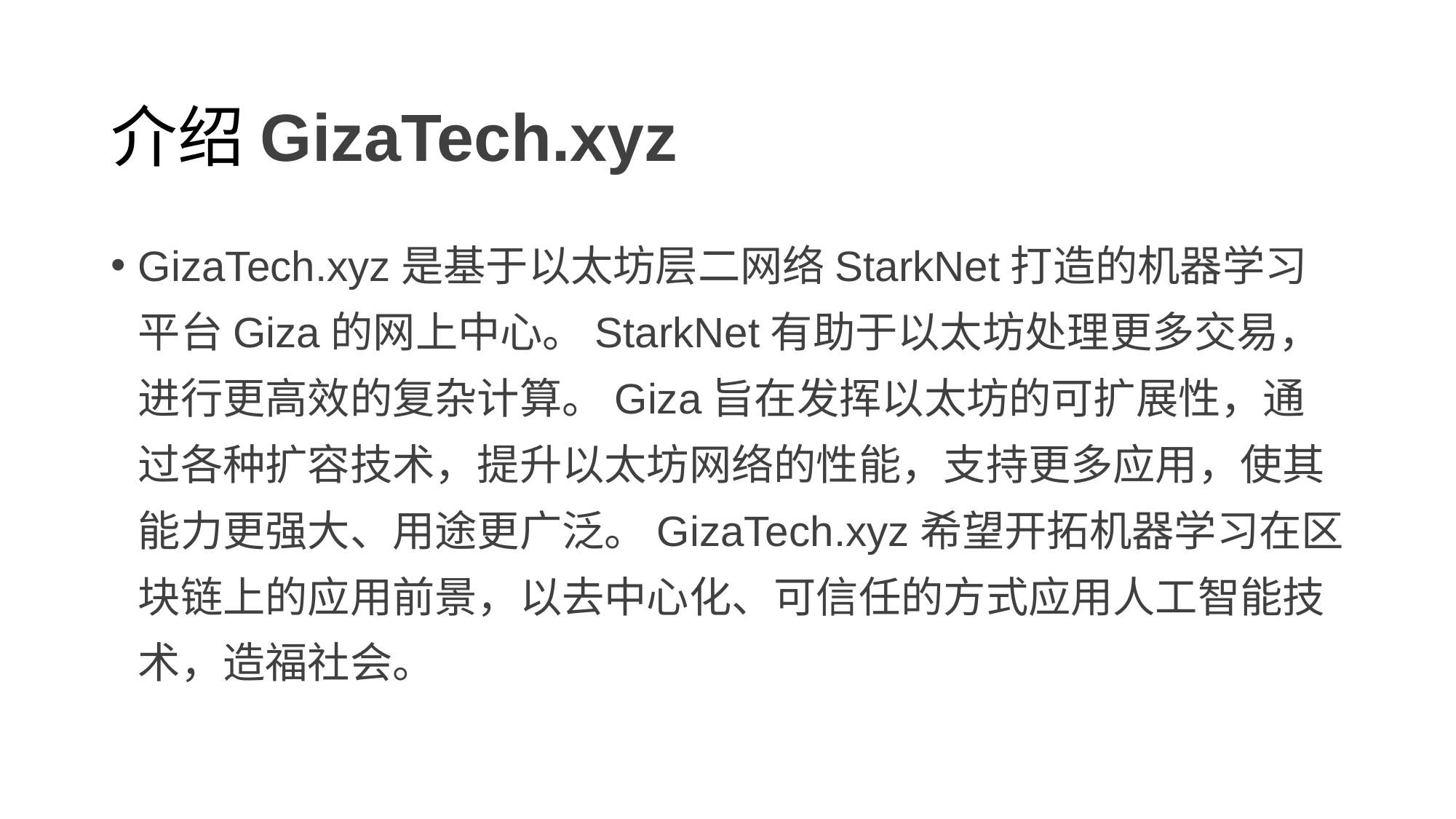

# 介绍GizaTech.xyz
GizaTech.xyz是基于以太坊层二网络StarkNet打造的机器学习平台Giza的网上中心。StarkNet有助于以太坊处理更多交易，进行更高效的复杂计算。Giza旨在发挥以太坊的可扩展性，通过各种扩容技术，提升以太坊网络的性能，支持更多应用，使其能力更强大、用途更广泛。GizaTech.xyz希望开拓机器学习在区块链上的应用前景，以去中心化、可信任的方式应用人工智能技术，造福社会。